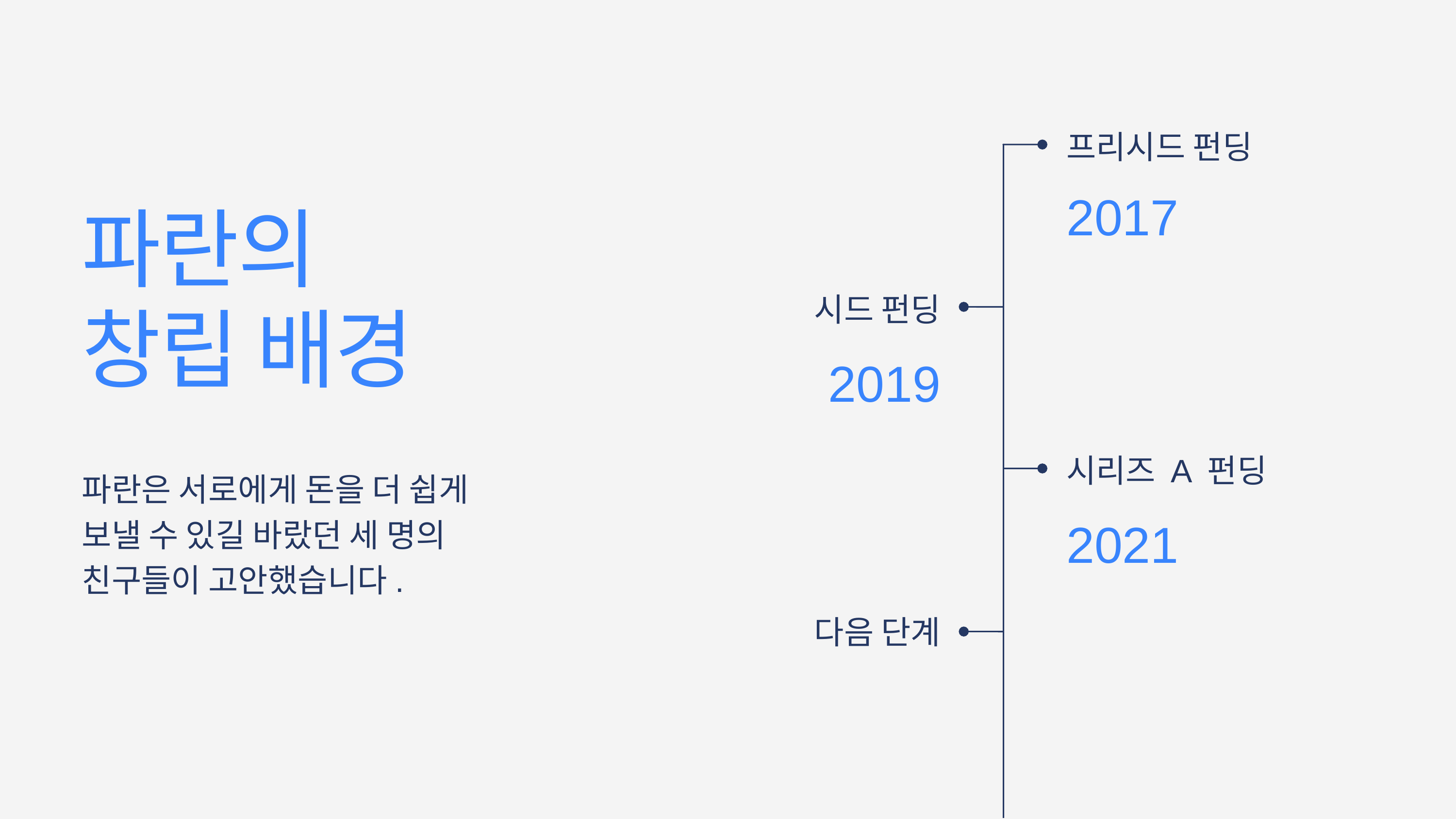

프리시드 펀딩
2017

파란의
창립 배경
시드 펀딩
2019

시리즈 A 펀딩
2021
파란은 서로에게 돈을 더 쉽게
보낼 수 있길 바랐던 세 명의
친구들이 고안했습니다.

다음 단계